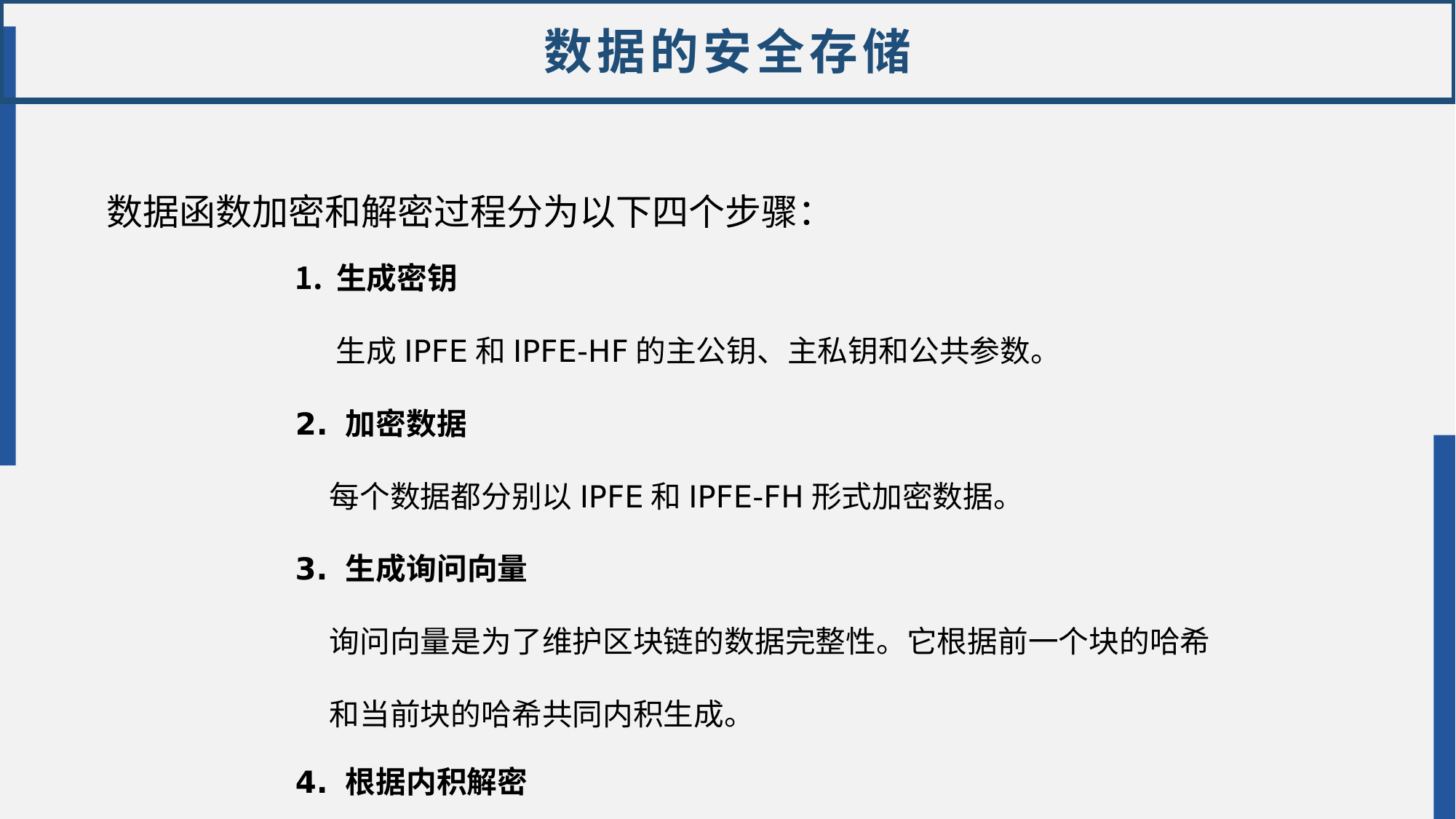

数据的安全存储

数据函数加密和解密过程分为以下四个步骤：
生成密钥
     生成IPFE和IPFE-HF的主公钥、主私钥和公共参数。
2. 加密数据
    每个数据都分别以IPFE和IPFE-FH形式加密数据。

3. 生成询问向量
    询问向量是为了维护区块链的数据完整性。它根据前一个块的哈希
    和当前块的哈希共同内积生成。
4. 根据内积解密